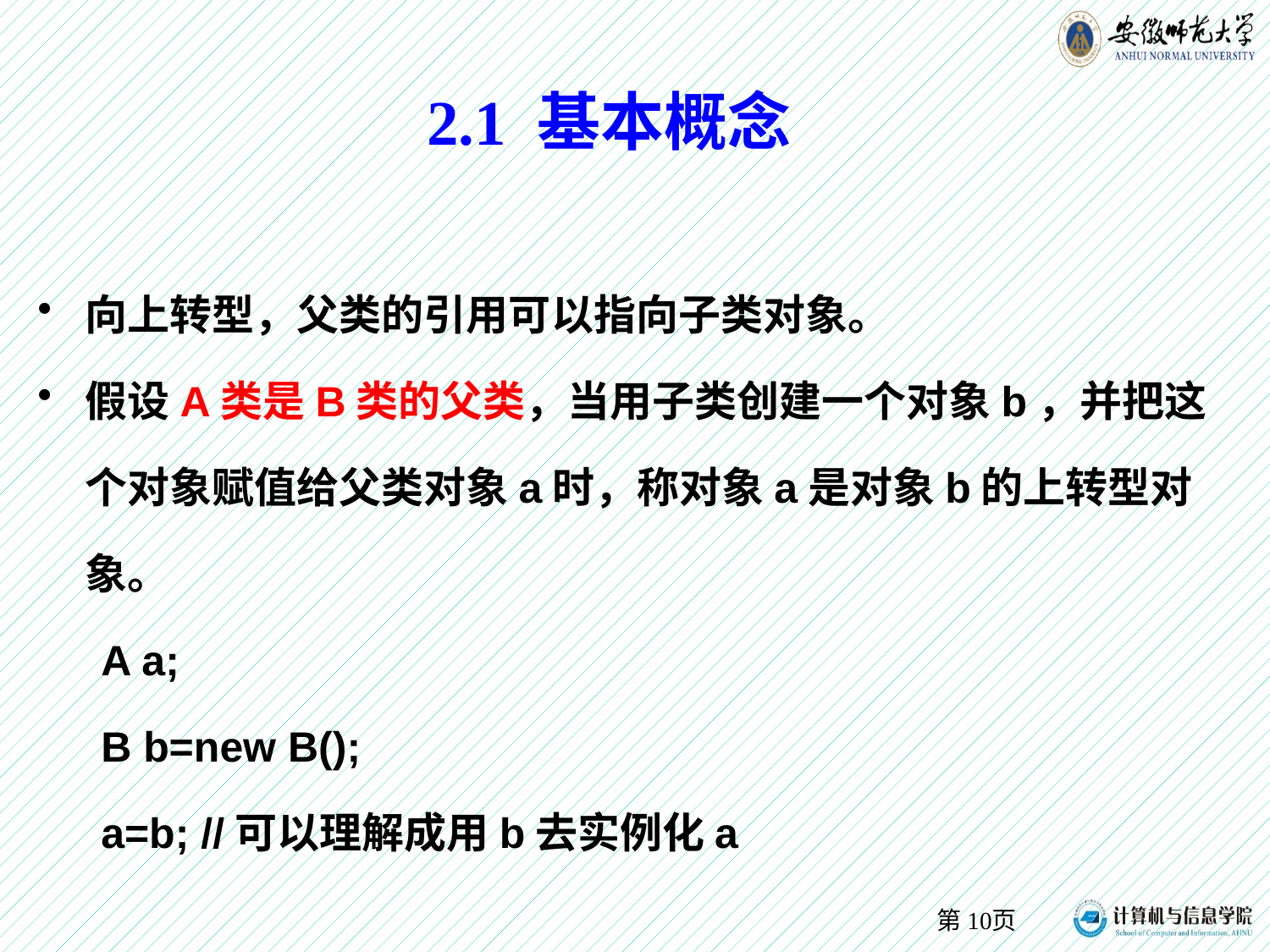

# 2.1 基本概念
向上转型，父类的引用可以指向子类对象。
假设A类是B类的父类，当用子类创建一个对象b，并把这个对象赋值给父类对象a时，称对象a是对象b的上转型对象。
A a;
B b=new B();
a=b; //可以理解成用b去实例化a

第10页